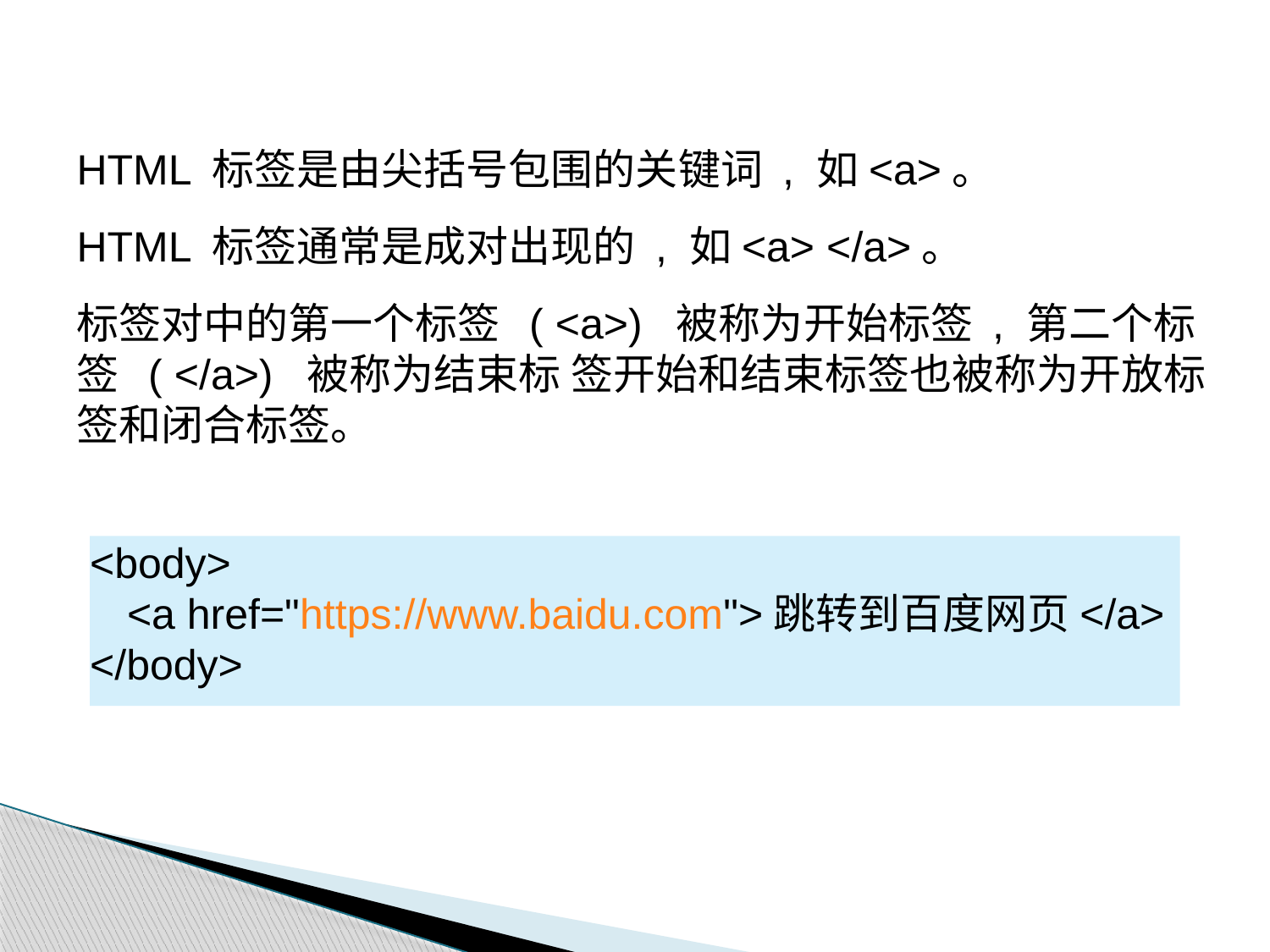

HTML 标签是由尖括号包围的关键词 , 如<a>。
HTML 标签通常是成对出现的 , 如<a> </a>。
标签对中的第一个标签  ( <a>)  被称为开始标签 , 第二个标签  ( </a>)  被称为结束标 签开始和结束标签也被称为开放标签和闭合标签。
<body>
<a href="https://www.baidu.com">跳转到百度网页</a> </body>